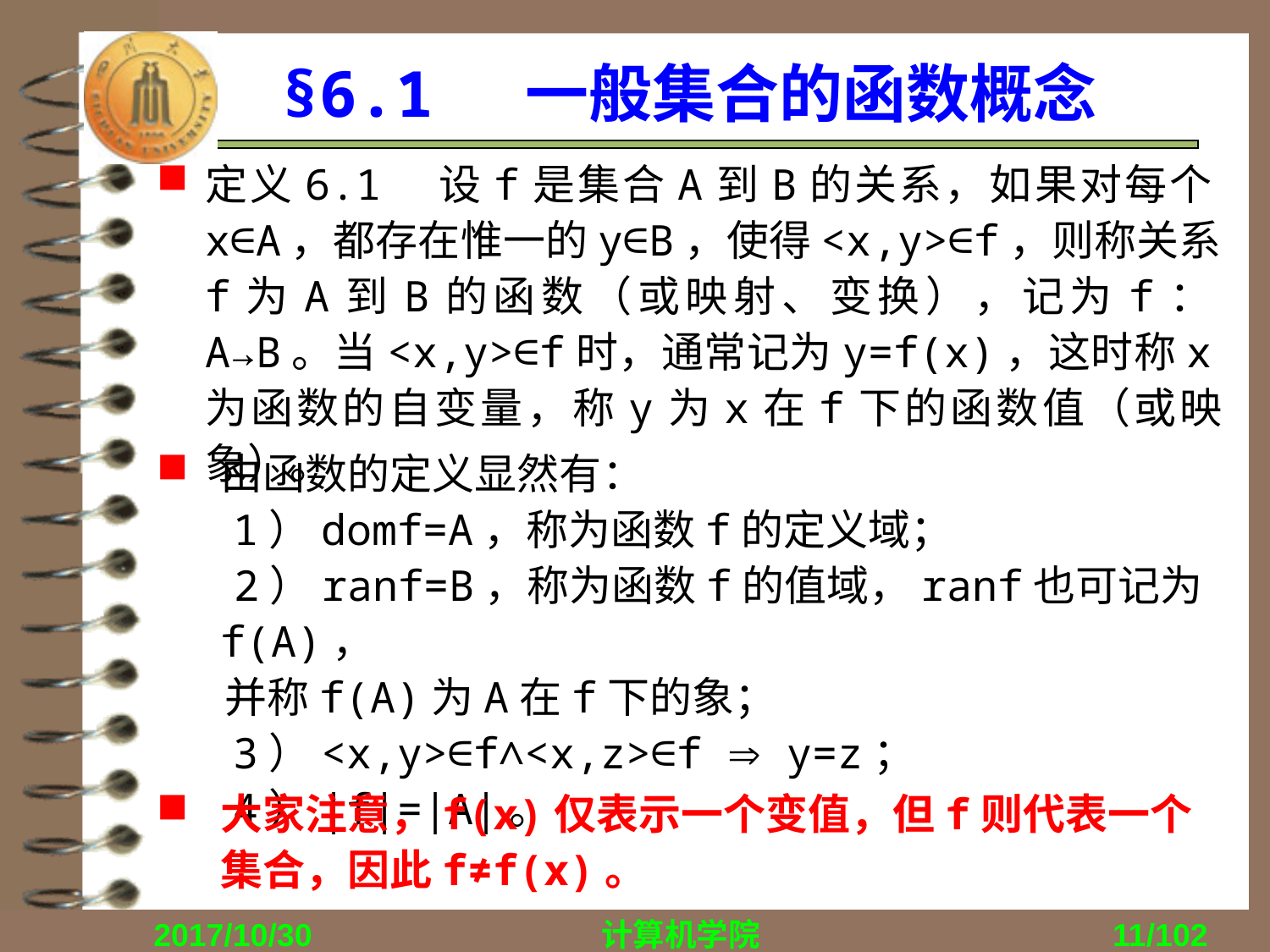

# §6.1  一般集合的函数概念
定义6.1　设f是集合A到B的关系，如果对每个x∈A，都存在惟一的y∈B，使得<x,y>∈f，则称关系f为A到B的函数（或映射、变换），记为f：A→B。当<x,y>∈f时，通常记为y=f(x)，这时称x为函数的自变量，称y为x在f下的函数值（或映象）。
由函数的定义显然有：
   1）domf=A，称为函数f的定义域；
   2）ranf=B，称为函数f的值域，ranf也可记为f(A)，
      并称f(A)为A在f下的象；
   3）<x,y>∈f∧<x,z>∈f ⇒ y=z；
   4）|f|=|A|。
大家注意，f(x)仅表示一个变值，但f则代表一个集合，因此f≠f(x)。
2017/10/30
计算机学院
11/102